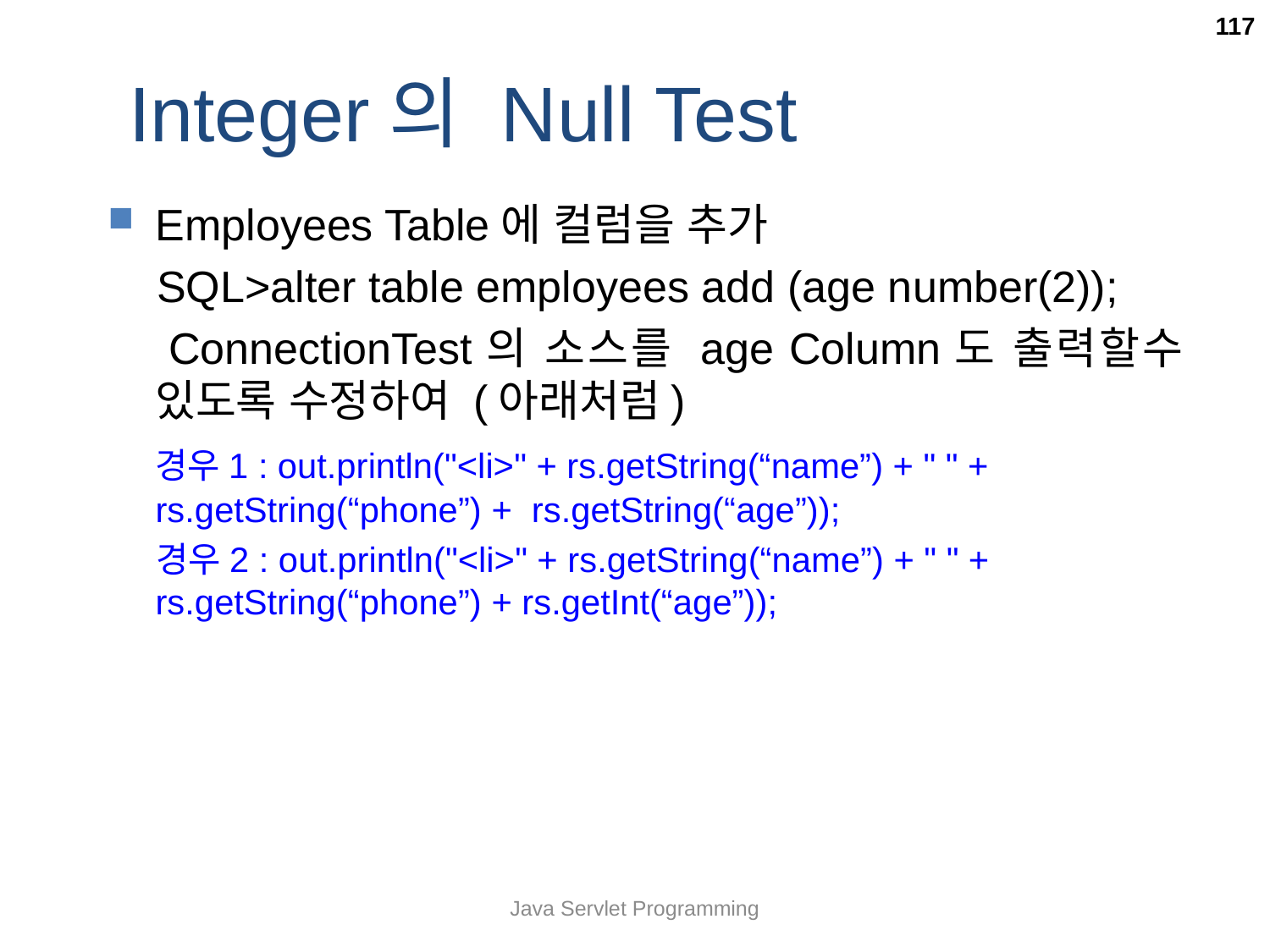

117
Integer의 Null Test
Employees Table에 컬럼을 추가
    SQL>alter table employees add (age number(2));
    ConnectionTest의 소스를 age Column도 출력할수 있도록 수정하여 (아래처럼)
   경우1 : out.println("<li>" + rs.getString(“name”) + " " + rs.getString(“phone”) +  rs.getString(“age”));
    경우2 : out.println("<li>" + rs.getString(“name”) + " " + rs.getString(“phone”) + rs.getInt(“age”));

Java Servlet Programming